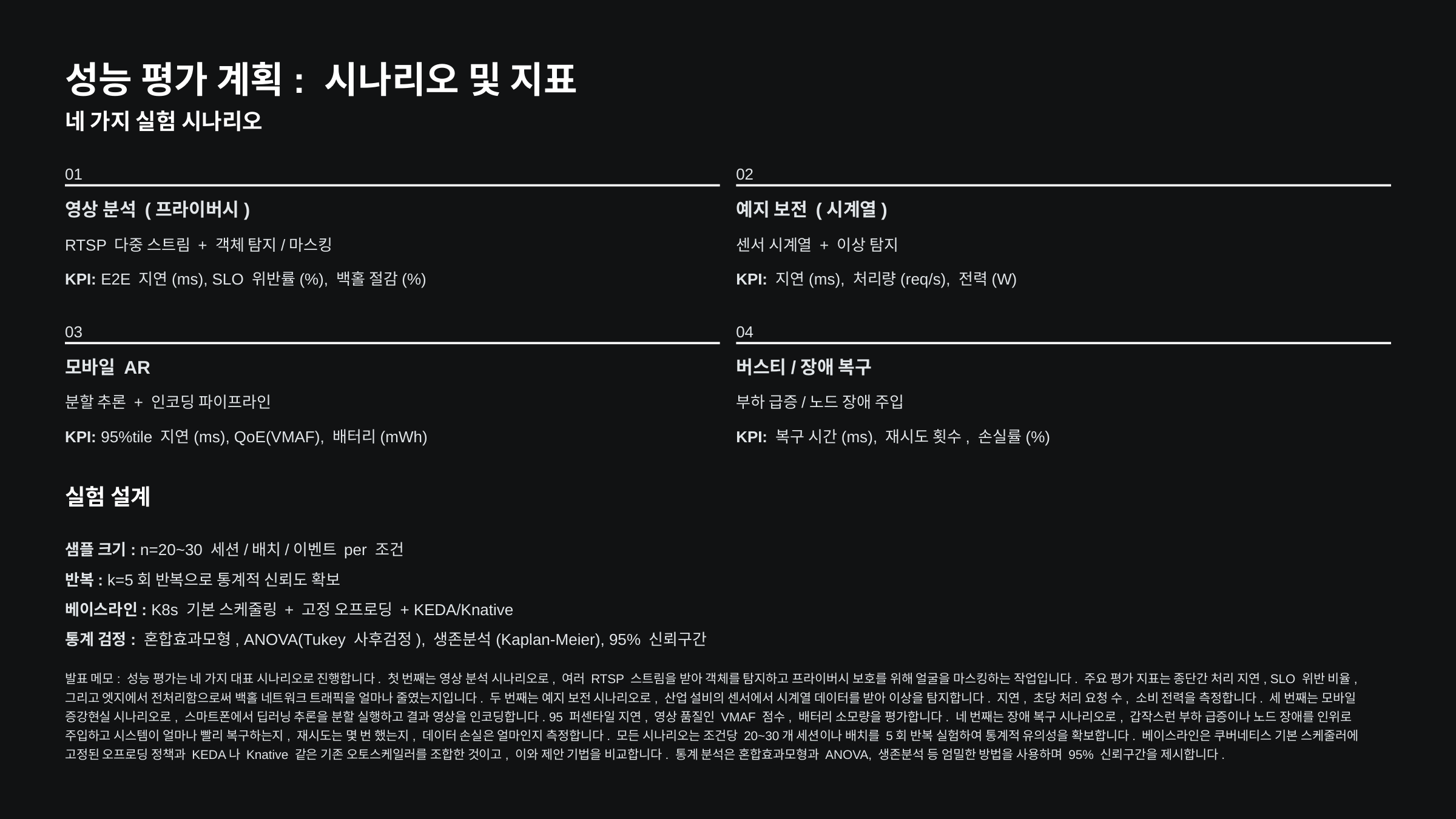

성능 평가 계획: 시나리오 및 지표
네 가지 실험 시나리오
01
02

영상 분석 (프라이버시)
예지 보전 (시계열)
RTSP 다중 스트림 + 객체 탐지/마스킹
센서 시계열 + 이상 탐지
KPI: E2E 지연(ms), SLO 위반률(%), 백홀 절감(%)
KPI: 지연(ms), 처리량(req/s), 전력(W)
03
04

모바일 AR
버스티/장애 복구
분할 추론 + 인코딩 파이프라인
부하 급증/노드 장애 주입
KPI: 95%tile 지연(ms), QoE(VMAF), 배터리(mWh)
KPI: 복구 시간(ms), 재시도 횟수, 손실률(%)
실험 설계
샘플 크기: n=20~30 세션/배치/이벤트 per 조건
반복: k=5회 반복으로 통계적 신뢰도 확보
베이스라인: K8s 기본 스케줄링 + 고정 오프로딩 + KEDA/Knative
통계 검정: 혼합효과모형, ANOVA(Tukey 사후검정), 생존분석(Kaplan-Meier), 95% 신뢰구간
발표 메모: 성능 평가는 네 가지 대표 시나리오로 진행합니다. 첫 번째는 영상 분석 시나리오로, 여러 RTSP 스트림을 받아 객체를 탐지하고 프라이버시 보호를 위해 얼굴을 마스킹하는 작업입니다. 주요 평가 지표는 종단간 처리 지연, SLO 위반 비율, 그리고 엣지에서 전처리함으로써 백홀 네트워크 트래픽을 얼마나 줄였는지입니다. 두 번째는 예지 보전 시나리오로, 산업 설비의 센서에서 시계열 데이터를 받아 이상을 탐지합니다. 지연, 초당 처리 요청 수, 소비 전력을 측정합니다. 세 번째는 모바일 증강현실 시나리오로, 스마트폰에서 딥러닝 추론을 분할 실행하고 결과 영상을 인코딩합니다. 95 퍼센타일 지연, 영상 품질인 VMAF 점수, 배터리 소모량을 평가합니다. 네 번째는 장애 복구 시나리오로, 갑작스런 부하 급증이나 노드 장애를 인위로 주입하고 시스템이 얼마나 빨리 복구하는지, 재시도는 몇 번 했는지, 데이터 손실은 얼마인지 측정합니다. 모든 시나리오는 조건당 20~30개 세션이나 배치를 5회 반복 실험하여 통계적 유의성을 확보합니다. 베이스라인은 쿠버네티스 기본 스케줄러에 고정된 오프로딩 정책과 KEDA나 Knative 같은 기존 오토스케일러를 조합한 것이고, 이와 제안 기법을 비교합니다. 통계 분석은 혼합효과모형과 ANOVA, 생존분석 등 엄밀한 방법을 사용하며 95% 신뢰구간을 제시합니다.